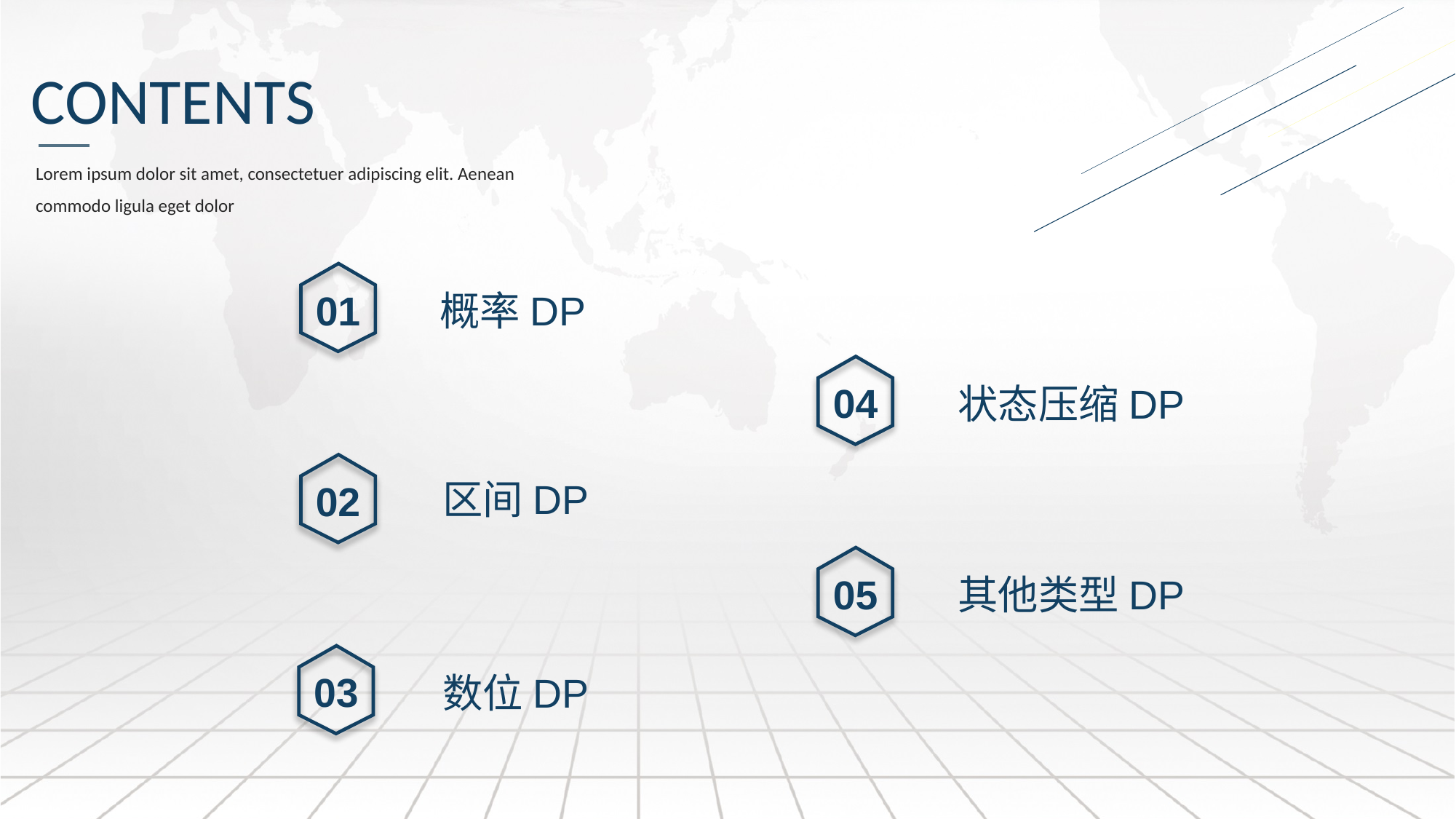

CONTENTS
Lorem ipsum dolor sit amet, consectetuer adipiscing elit. Aenean commodo ligula eget dolor

01
概率DP

04
状态压缩DP

02
区间DP

05
其他类型DP

03
数位DP